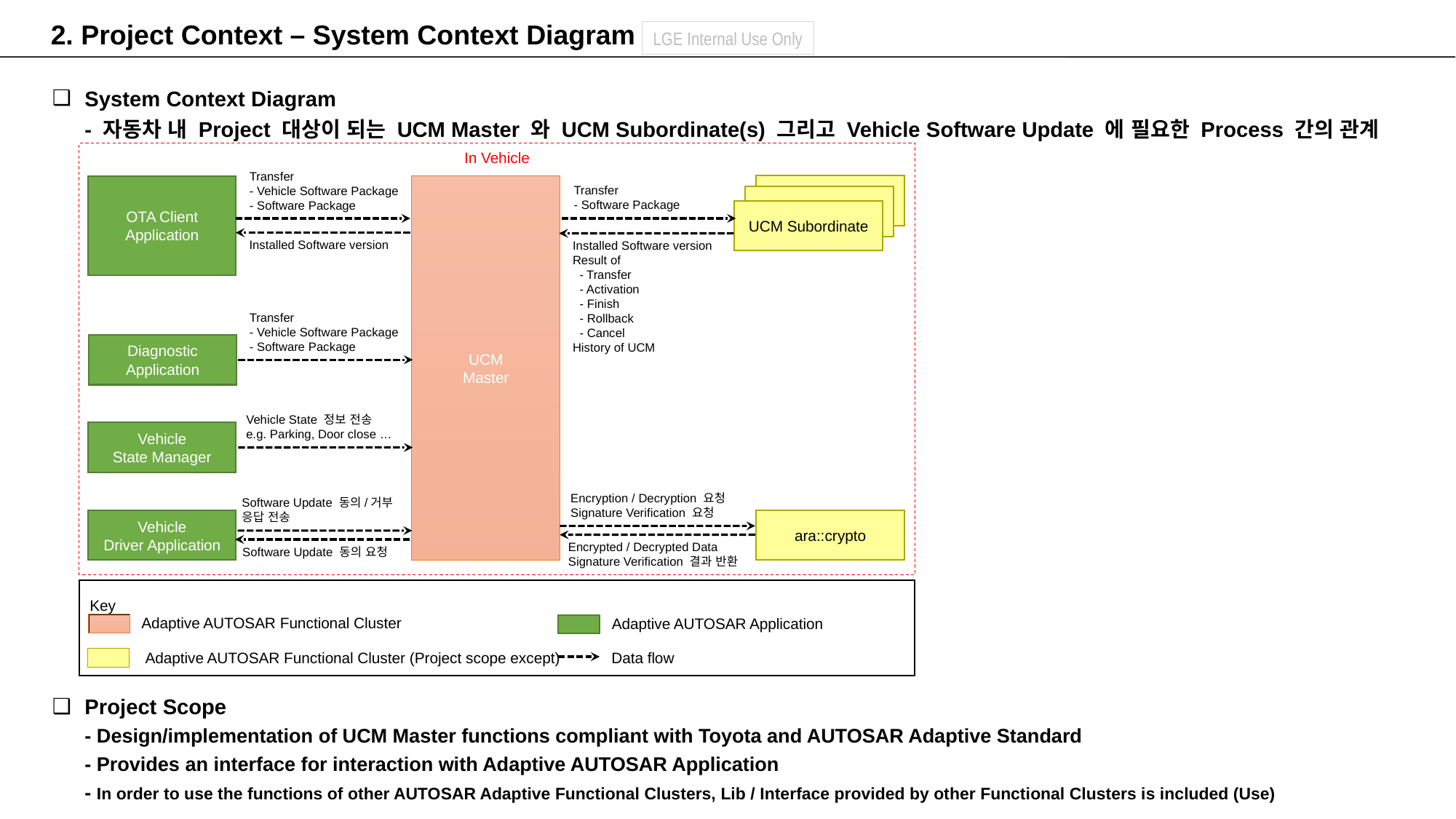

2. Project Context – System Context Diagram
System Context Diagram
- 자동차 내 Project 대상이 되는 UCM Master 와 UCM Subordinate(s) 그리고 Vehicle Software Update 에 필요한 Process 간의 관계
In Vehicle
Transfer
- Vehicle Software Package
- Software Package
UCM
UCM
Master
OTA Client
Application
Transfer
- Software Package
UCM
UCM Subordinate
Installed Software version
Installed Software version
Result of
  - Transfer
  - Activation
  - Finish
  - Rollback
  - Cancel
History of UCM
Transfer
- Vehicle Software Package
- Software Package
Diagnostic
Application
Vehicle State 정보 전송
e.g. Parking, Door close …
Vehicle
State Manager
Encryption / Decryption 요청
Signature Verification 요청
Software Update 동의/거부
응답 전송
Vehicle
Driver Application
ara::crypto
Encrypted / Decrypted Data
Signature Verification 결과 반환
Software Update 동의 요청
Key
Adaptive AUTOSAR Functional Cluster

Adaptive AUTOSAR Application

Data flow
Adaptive AUTOSAR Functional Cluster (Project scope except)

Project Scope
- Design/implementation of UCM Master functions compliant with Toyota and AUTOSAR Adaptive Standard
- Provides an interface for interaction with Adaptive AUTOSAR Application
- In order to use the functions of other AUTOSAR Adaptive Functional Clusters, Lib / Interface provided by other Functional Clusters is included (Use)